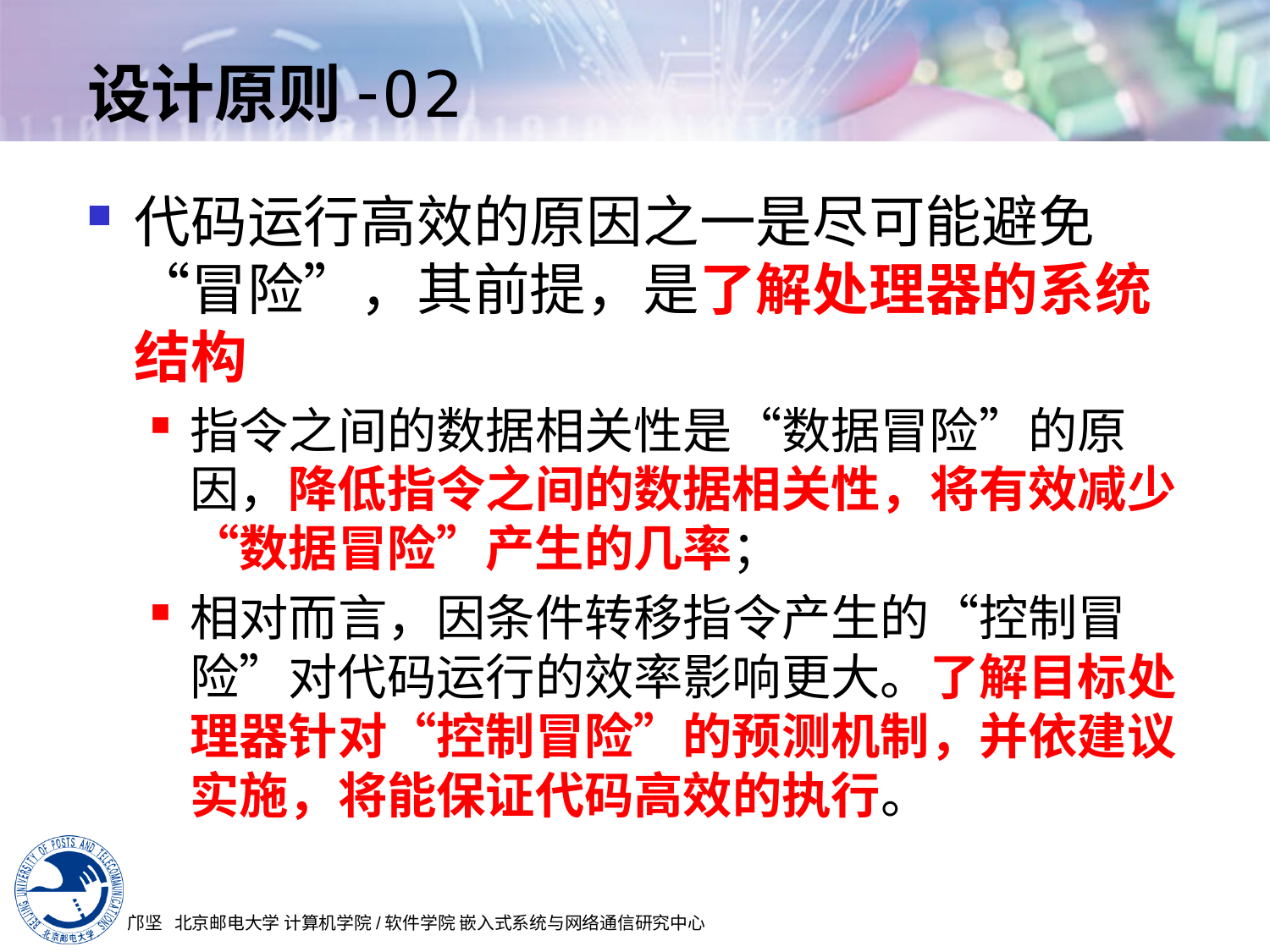

# 设计原则-02
代码运行高效的原因之一是尽可能避免“冒险”，其前提，是了解处理器的系统结构
指令之间的数据相关性是“数据冒险”的原因，降低指令之间的数据相关性，将有效减少“数据冒险”产生的几率；
相对而言，因条件转移指令产生的“控制冒险”对代码运行的效率影响更大。了解目标处理器针对“控制冒险”的预测机制，并依建议实施，将能保证代码高效的执行。